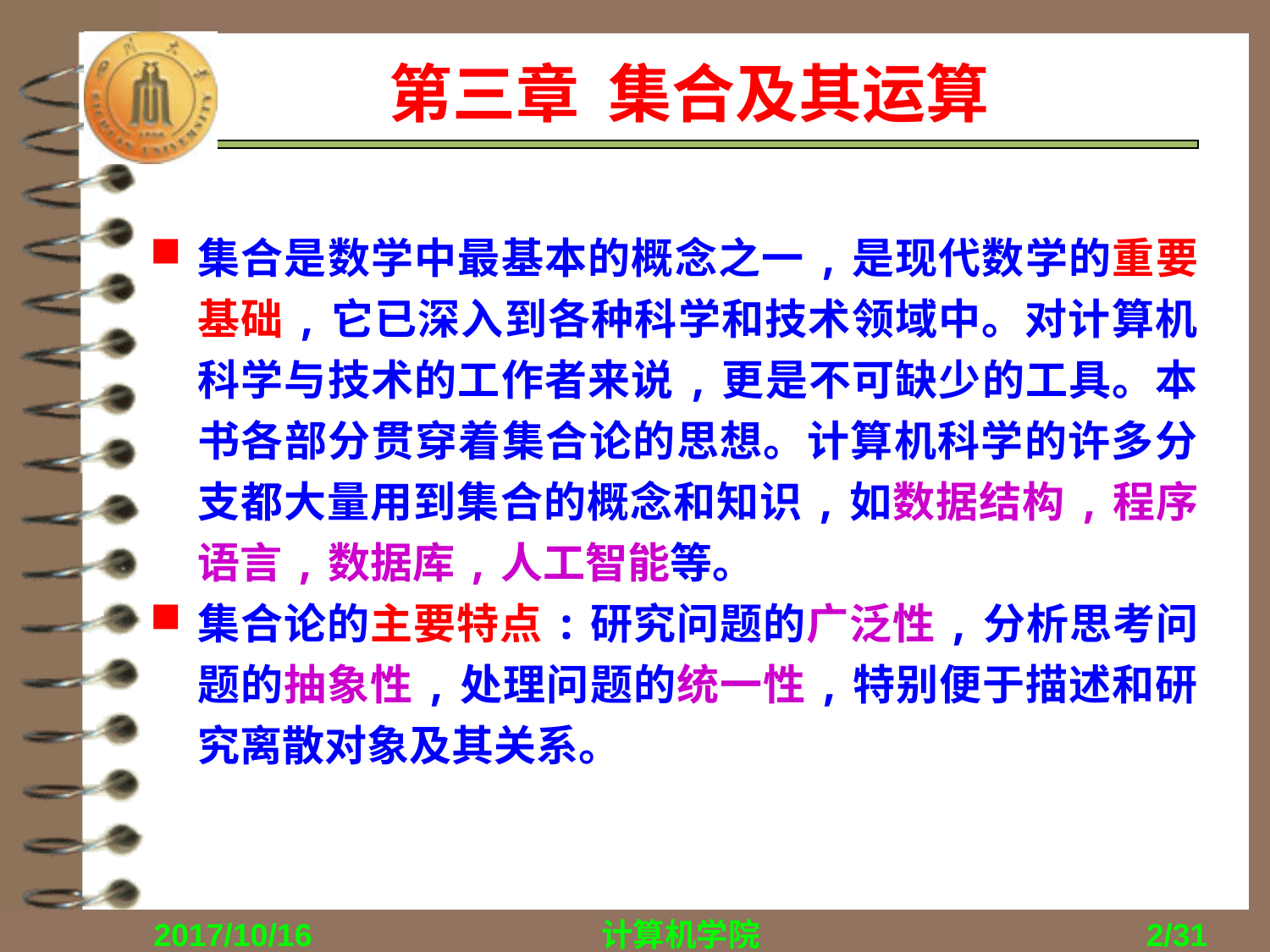

# 第三章  集合及其运算
集合是数学中最基本的概念之一,是现代数学的重要基础,它已深入到各种科学和技术领域中。对计算机科学与技术的工作者来说,更是不可缺少的工具。本书各部分贯穿着集合论的思想。计算机科学的许多分支都大量用到集合的概念和知识,如数据结构,程序语言,数据库,人工智能等。
集合论的主要特点:研究问题的广泛性,分析思考问题的抽象性,处理问题的统一性,特别便于描述和研究离散对象及其关系。

2017/10/16
计算机学院
2/31